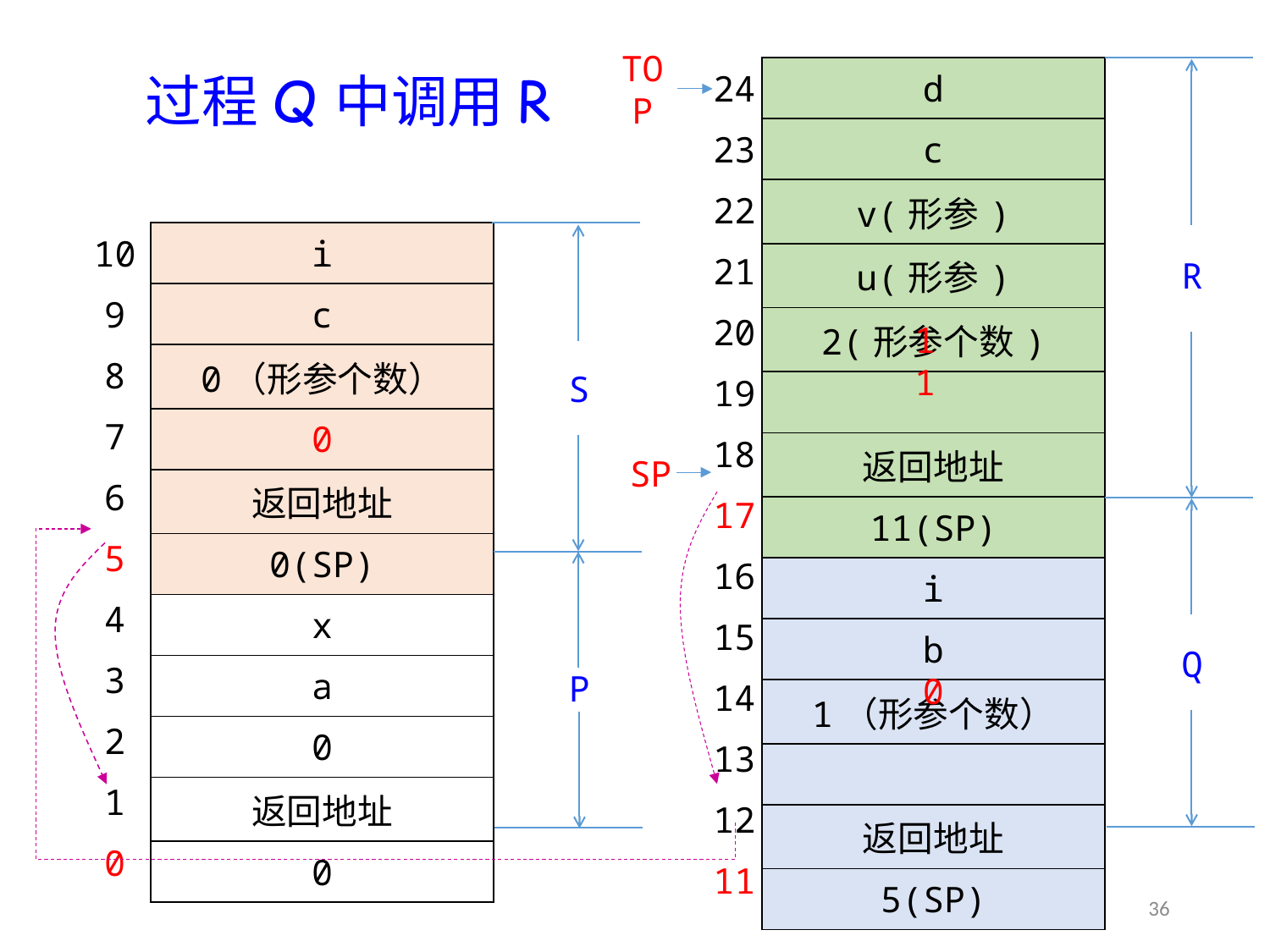

| 24 |
| --- |
| 23 |
| 22 |
| 21 |
| 20 |
| 19 |
| 18 |
| 17 |
| 16 |
| 15 |
| 14 |
| 13 |
| 12 |
| 11 |
| d |
| --- |
| c |
| v(形参) |
| u(形参) |
| 2(形参个数) |
|  |
| 返回地址 |
| 11(SP) |
| i |
| b |
| 1（形参个数） |
|  |
| 返回地址 |
| 5(SP) |
R
Q
TOP
# 过程Q中调用R
| 10 |
| --- |
| 9 |
| 8 |
| 7 |
| 6 |
| 5 |
| 4 |
| 3 |
| 2 |
| 1 |
| 0 |
| i |
| --- |
| c |
| 0（形参个数） |
| 0 |
| 返回地址 |
| 0(SP) |
| x |
| a |
| 0 |
| 返回地址 |
| 0 |
S
P
11
SP

0
36